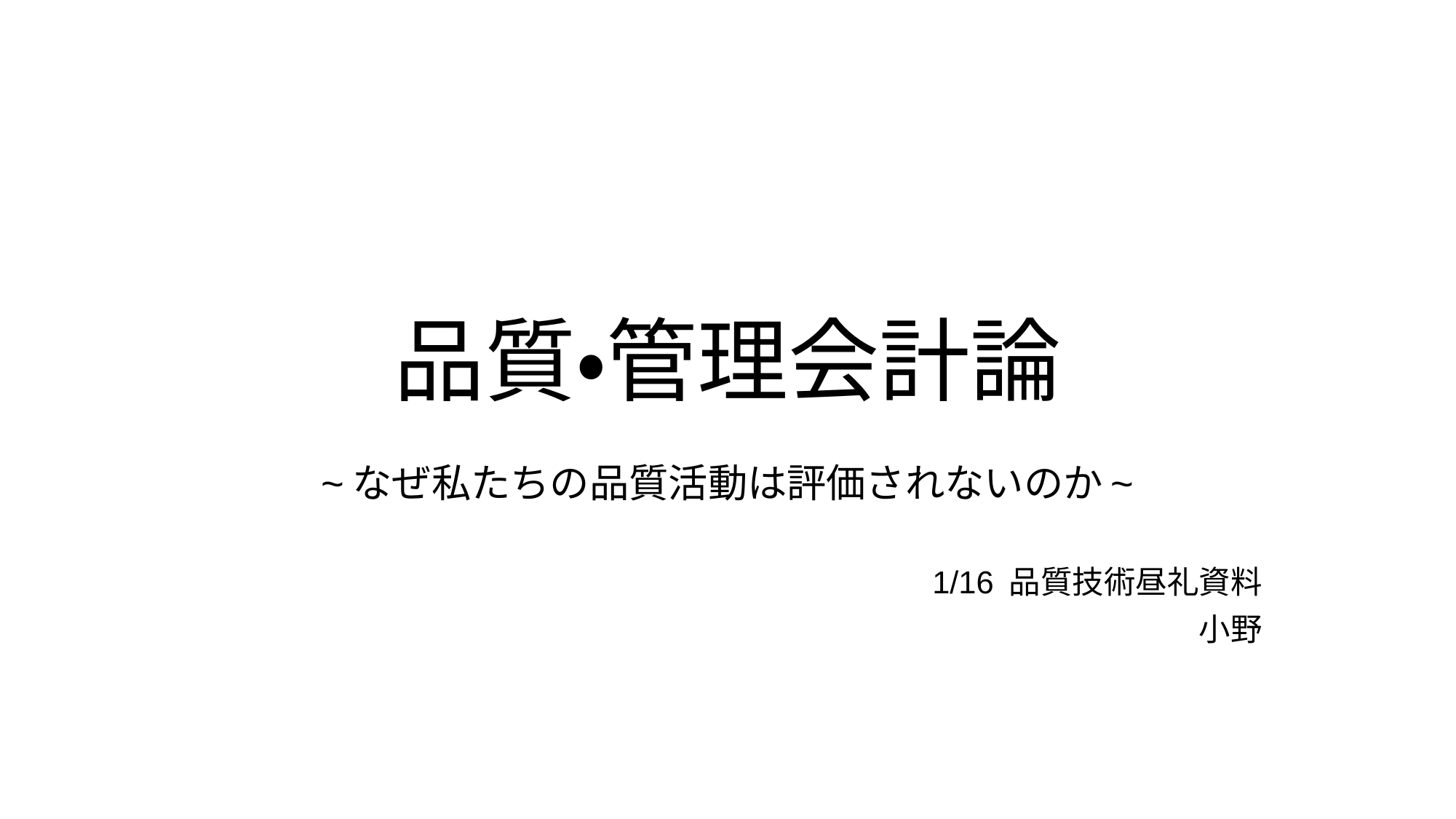

# 品質・管理会計論
~なぜ私たちの品質活動は評価されないのか~

1/16 品質技術昼礼資料
小野